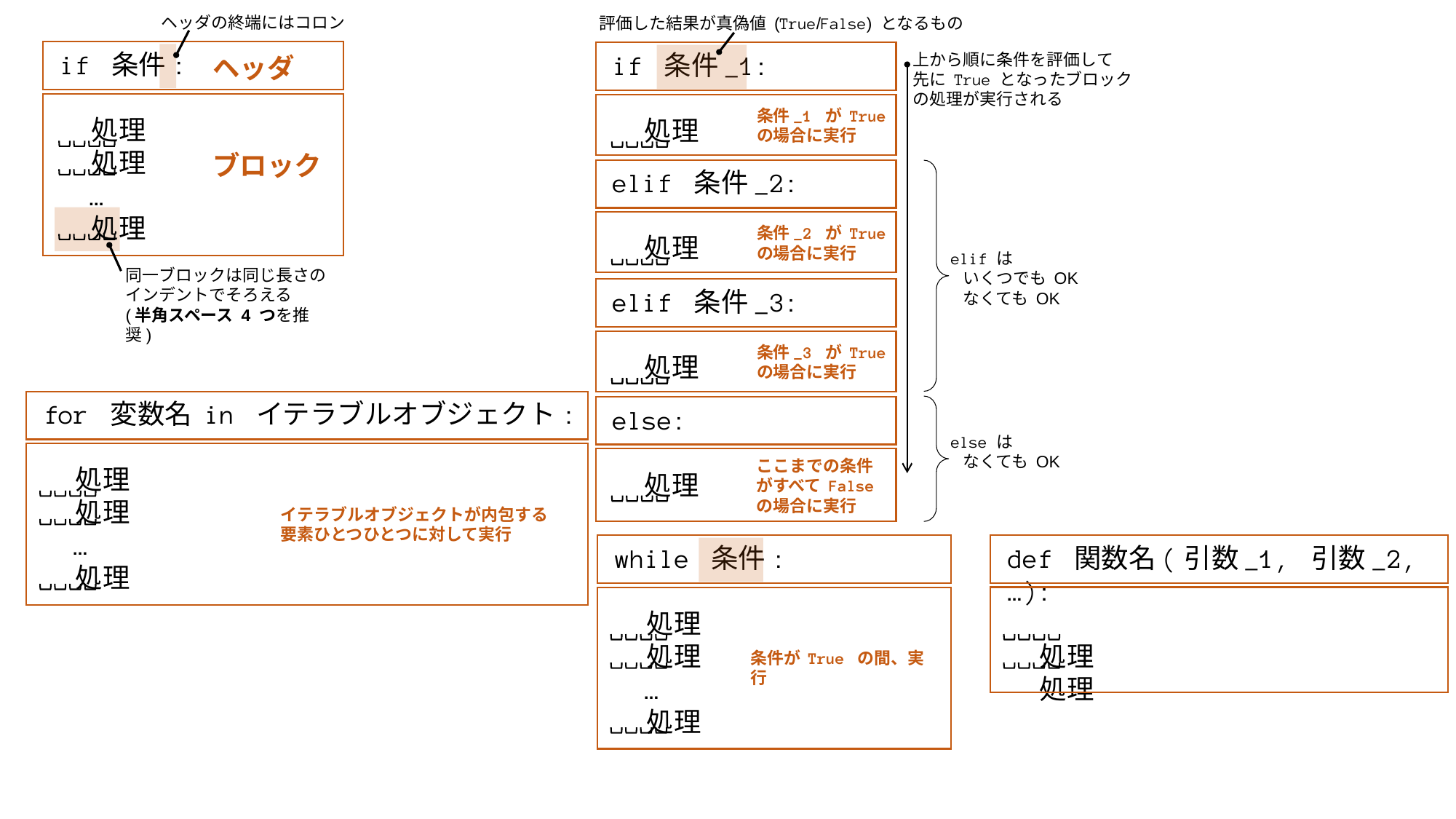

ヘッダの終端にはコロン
評価した結果が真偽値 (True/False) となるもの

if 条件:

    処理
    処理
  …
    処理

if 条件_1:

    処理
上から順に条件を評価して
先に True となったブロックの処理が実行される

ヘッダ

条件_1 が True
の場合に実行

ブロック

elif 条件_2:

    処理

条件_2 が True
の場合に実行

elif は
  いくつでも OK
  なくても OK

同一ブロックは同じ長さのインデントでそろえる
(半角スペース 4 つを推奨)

elif 条件_3:

    処理

条件_3 が True
の場合に実行

for 変数名 in イテラブルオブジェクト:

    処理
    処理
  …
    処理

else:

    処理
else は
  なくても OK

ここまでの条件がすべて False
の場合に実行

イテラブルオブジェクトが内包する要素ひとつひとつに対して実行

while 条件:

    処理
    処理
  …
    処理

def 関数名(引数_1, 引数_2, …):

    処理
    処理

条件が True の間、実行